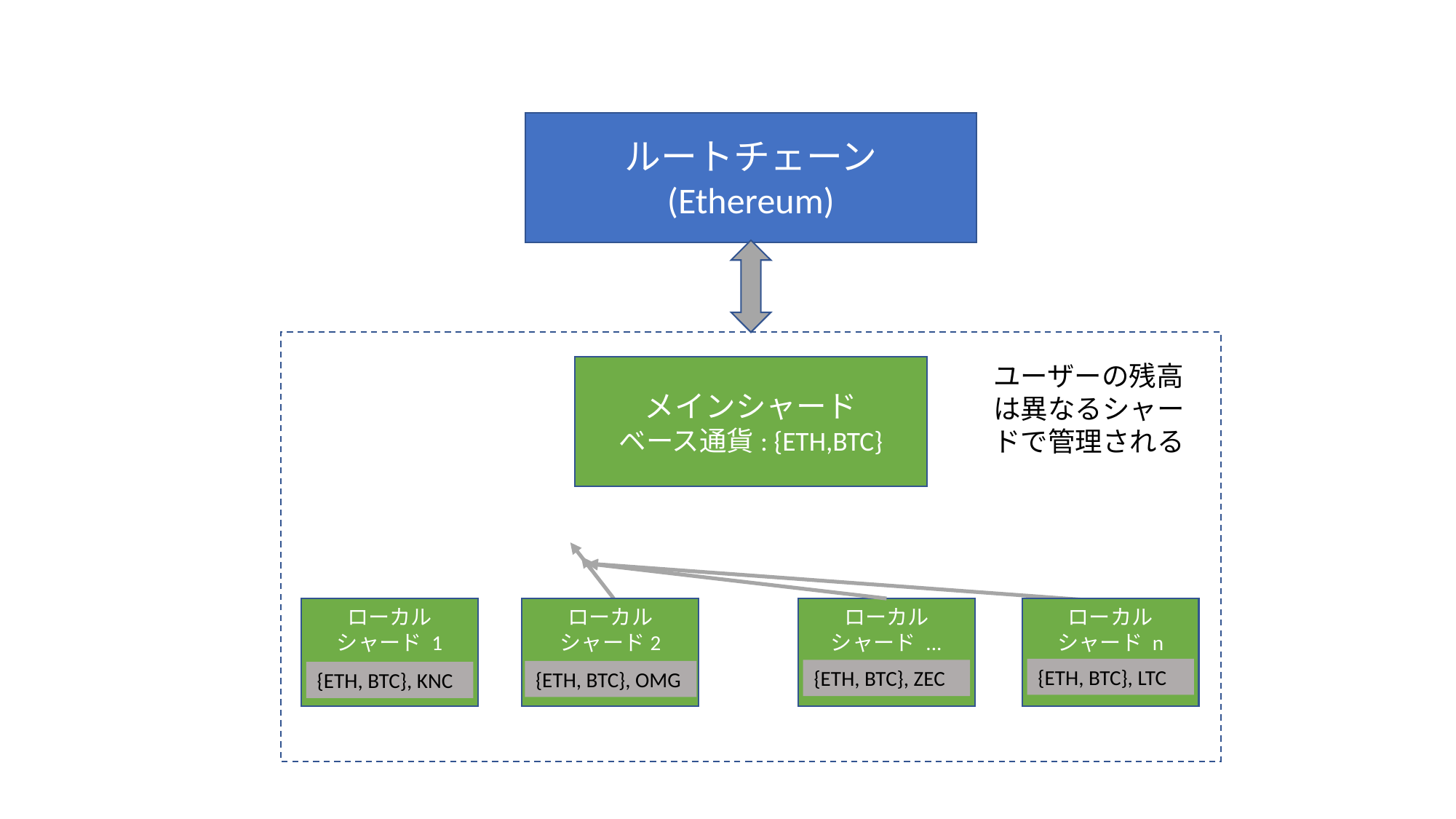

ルートチェーン
(Ethereum)

ユーザーの残高は異なるシャードで管理される
メインシャード
ベース通貨: {ETH,BTC}
ローカル
シャード2
{ETH, BTC}, OMG
ローカル
シャード n
{ETH, BTC}, LTC
ローカル
シャード ...
{ETH, BTC}, ZEC
ローカル
シャード 1
{ETH, BTC}, KNC